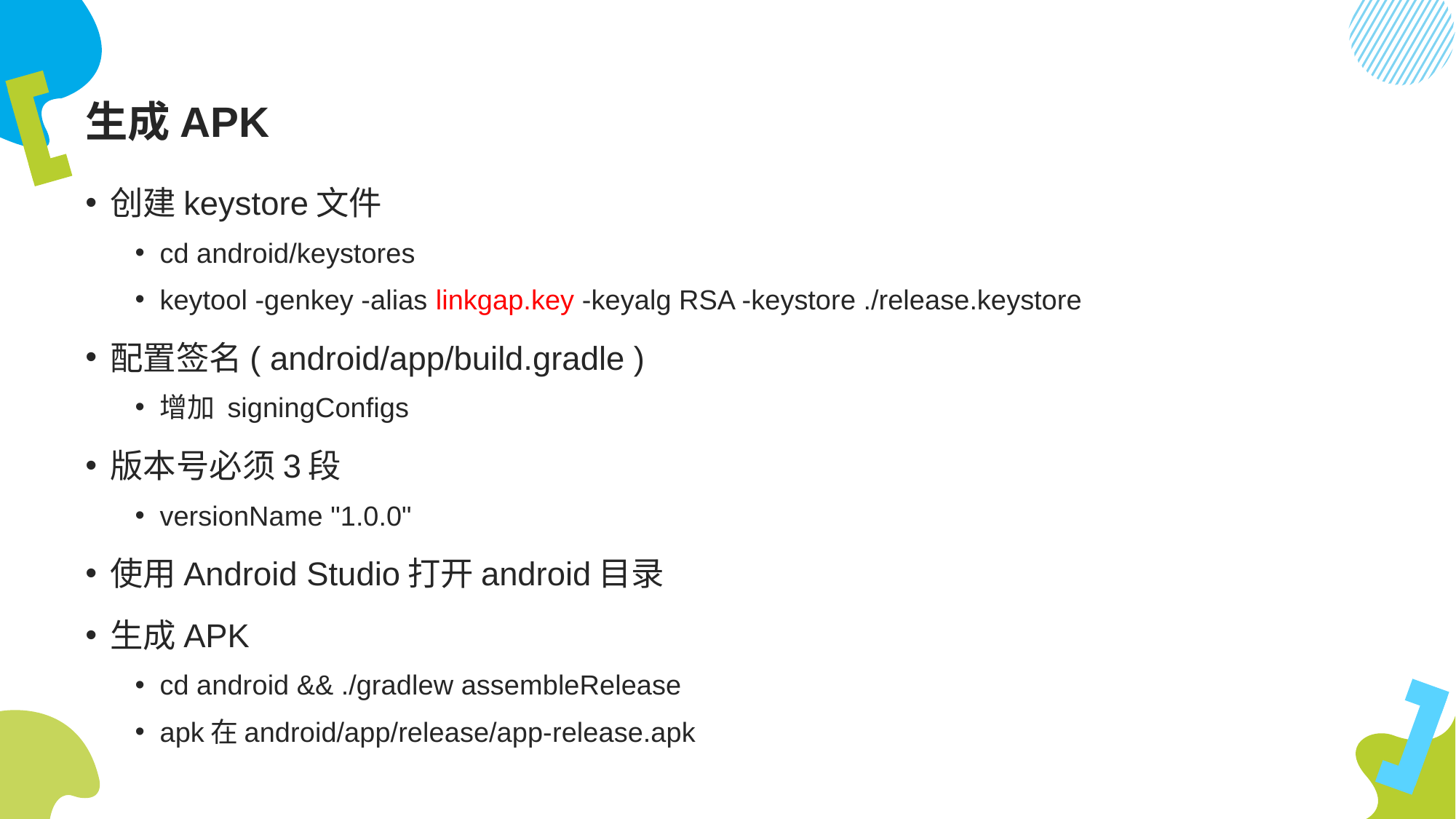

# 生成APK
创建keystore文件
cd android/keystores
keytool -genkey -alias linkgap.key -keyalg RSA -keystore ./release.keystore
配置签名( android/app/build.gradle )
增加 signingConfigs
版本号必须3段
versionName "1.0.0"
使用Android Studio打开android目录
生成APK
cd android && ./gradlew assembleRelease
apk在android/app/release/app-release.apk